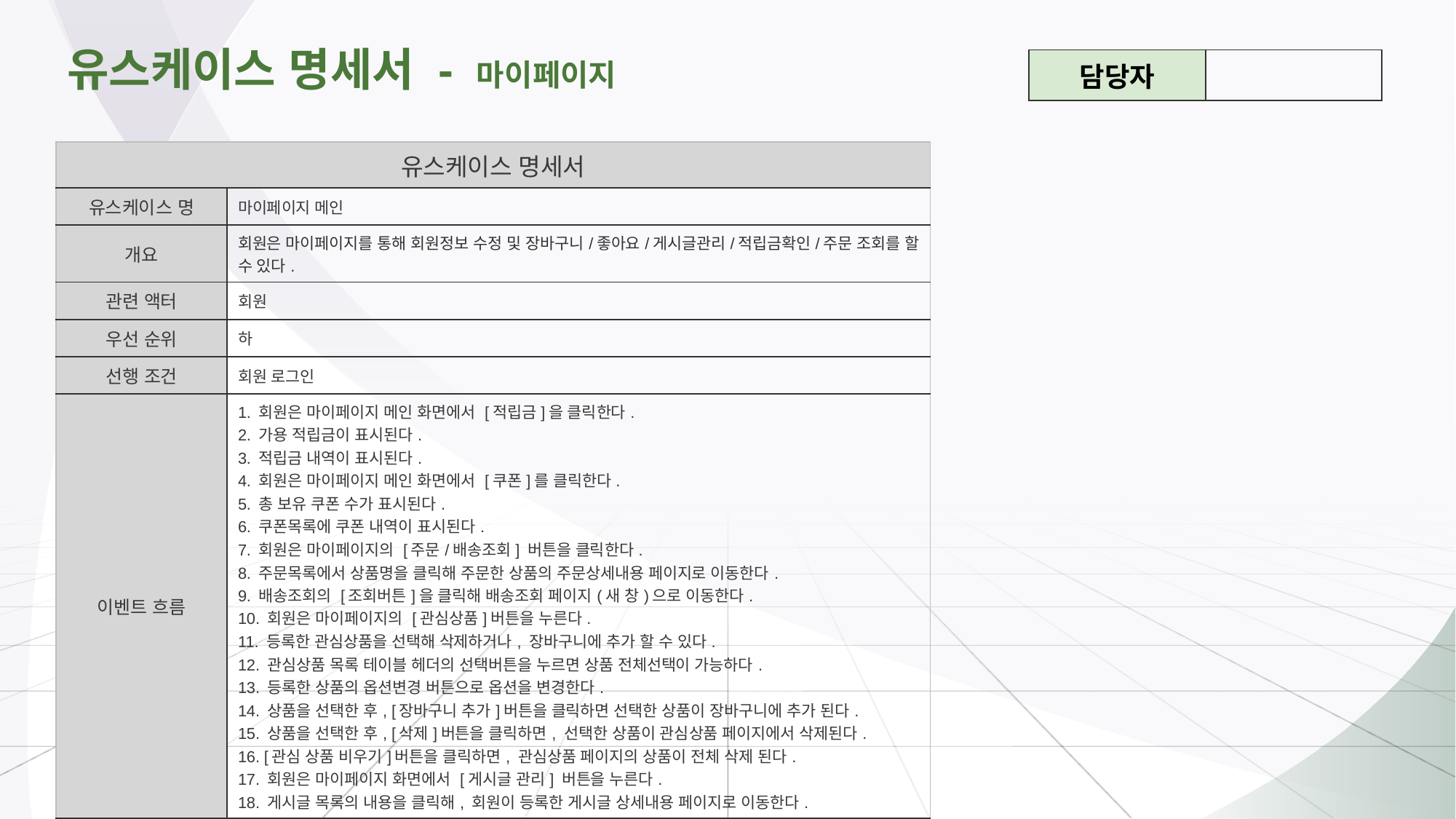

# 유스케이스 명세서 - 마이페이지
| 담당자 |  |
| --- | --- |
| 유스케이스 명세서 |  |
| --- | --- |
| 유스케이스 명 | 마이페이지 메인 |
| 개요 | 회원은 마이페이지를 통해 회원정보 수정 및 장바구니/좋아요/게시글관리/적립금확인/주문 조회를 할 수 있다. |
| 관련 액터 | 회원 |
| 우선 순위 | 하 |
| 선행 조건 | 회원 로그인 |
| 이벤트 흐름 | 1. 회원은 마이페이지 메인 화면에서 [적립금]을 클릭한다. 2. 가용 적립금이 표시된다. 3. 적립금 내역이 표시된다. 4. 회원은 마이페이지 메인 화면에서 [쿠폰]를 클릭한다. 5. 총 보유 쿠폰 수가 표시된다. 6. 쿠폰목록에 쿠폰 내역이 표시된다. 7. 회원은 마이페이지의 [주문/배송조회] 버튼을 클릭한다. 8. 주문목록에서 상품명을 클릭해 주문한 상품의 주문상세내용 페이지로 이동한다. 9. 배송조회의 [조회버튼]을 클릭해 배송조회 페이지(새 창)으로 이동한다. 10. 회원은 마이페이지의 [관심상품]버튼을 누른다. 11. 등록한 관심상품을 선택해 삭제하거나, 장바구니에 추가 할 수 있다. 12. 관심상품 목록 테이블 헤더의 선택버튼을 누르면 상품 전체선택이 가능하다. 13. 등록한 상품의 옵션변경 버튼으로 옵션을 변경한다. 14. 상품을 선택한 후, [장바구니 추가]버튼을 클릭하면 선택한 상품이 장바구니에 추가 된다. 15. 상품을 선택한 후, [삭제]버튼을 클릭하면, 선택한 상품이 관심상품 페이지에서 삭제된다. 16. [관심 상품 비우기]버튼을 클릭하면, 관심상품 페이지의 상품이 전체 삭제 된다. 17. 회원은 마이페이지 화면에서 [게시글 관리] 버튼을 누른다. 18. 게시글 목록의 내용을 클릭해, 회원이 등록한 게시글 상세내용 페이지로 이동한다. |
| 후행 조건 | - |
| 기타 요구사항 | 로그인하지 않은 회원은 마이페이지 아이콘을 클릭하면, 로그인 페이지로 이동한다. |